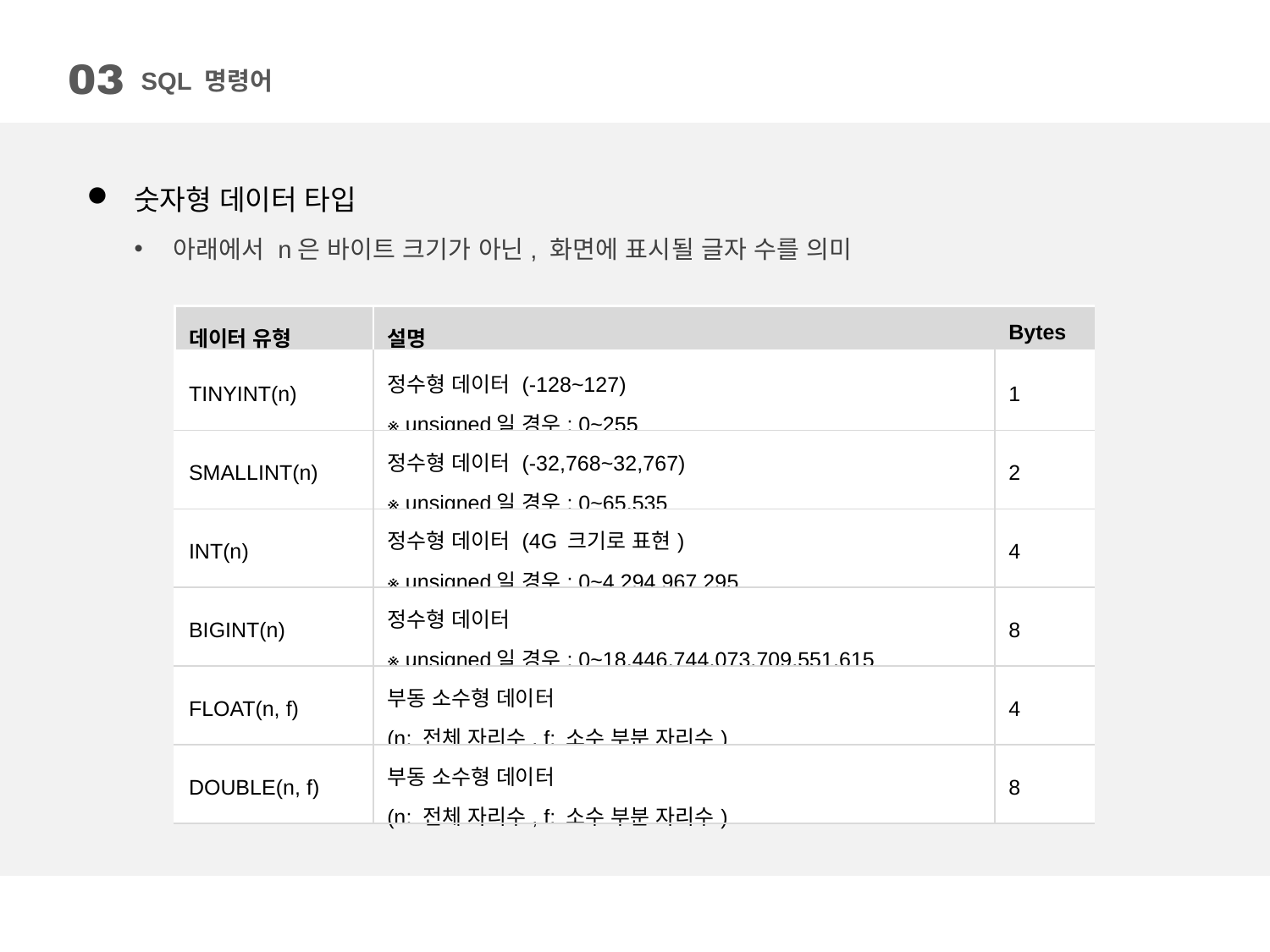

03
SQL 명령어
숫자형 데이터 타입
아래에서 n은 바이트 크기가 아닌, 화면에 표시될 글자 수를 의미
| 데이터 유형 | 설명 | Bytes |
| --- | --- | --- |
| TINYINT(n) | 정수형 데이터 (-128~127) ※ unsigned일 경우: 0~255 | 1 |
| SMALLINT(n) | 정수형 데이터 (-32,768~32,767) ※ unsigned일 경우: 0~65,535 | 2 |
| INT(n) | 정수형 데이터 (4G 크기로 표현) ※ unsigned일 경우: 0~4,294,967,295 | 4 |
| BIGINT(n) | 정수형 데이터 ※ unsigned일 경우: 0~18,446,744,073,709,551,615 | 8 |
| FLOAT(n, f) | 부동 소수형 데이터 (n: 전체 자리수, f: 소수 부분 자리수) | 4 |
| DOUBLE(n, f) | 부동 소수형 데이터 (n: 전체 자리수, f: 소수 부분 자리수) | 8 |